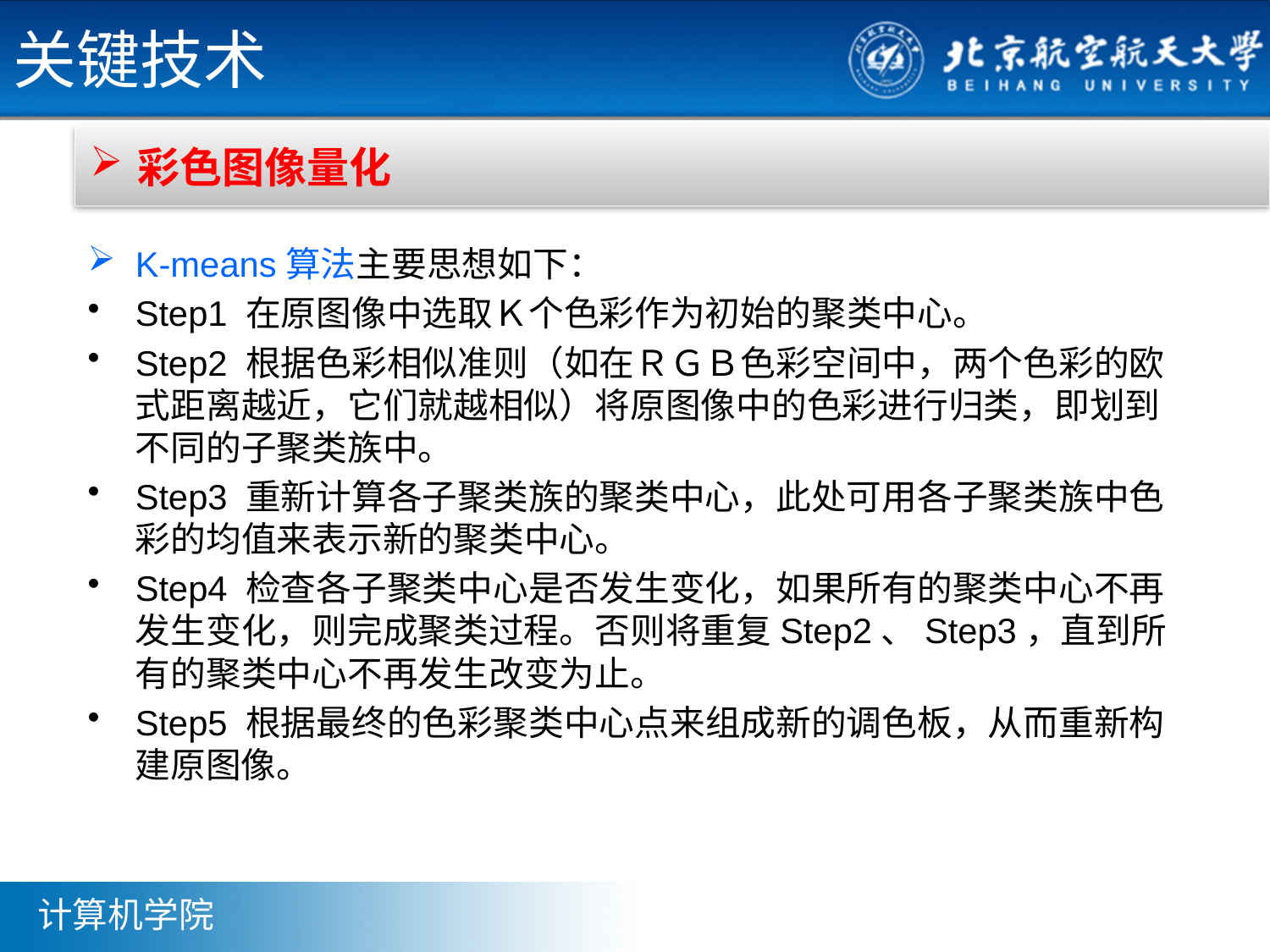

# 关键技术
彩色图像量化

K-means算法主要思想如下：
Step1 在原图像中选取Ｋ个色彩作为初始的聚类中心。
Step2 根据色彩相似准则（如在ＲＧＢ色彩空间中，两个色彩的欧式距离越近，它们就越相似）将原图像中的色彩进行归类，即划到不同的子聚类族中。
Step3 重新计算各子聚类族的聚类中心，此处可用各子聚类族中色彩的均值来表示新的聚类中心。
Step4 检查各子聚类中心是否发生变化，如果所有的聚类中心不再发生变化，则完成聚类过程。否则将重复Step2、Step3，直到所有的聚类中心不再发生改变为止。
Step5 根据最终的色彩聚类中心点来组成新的调色板，从而重新构建原图像。